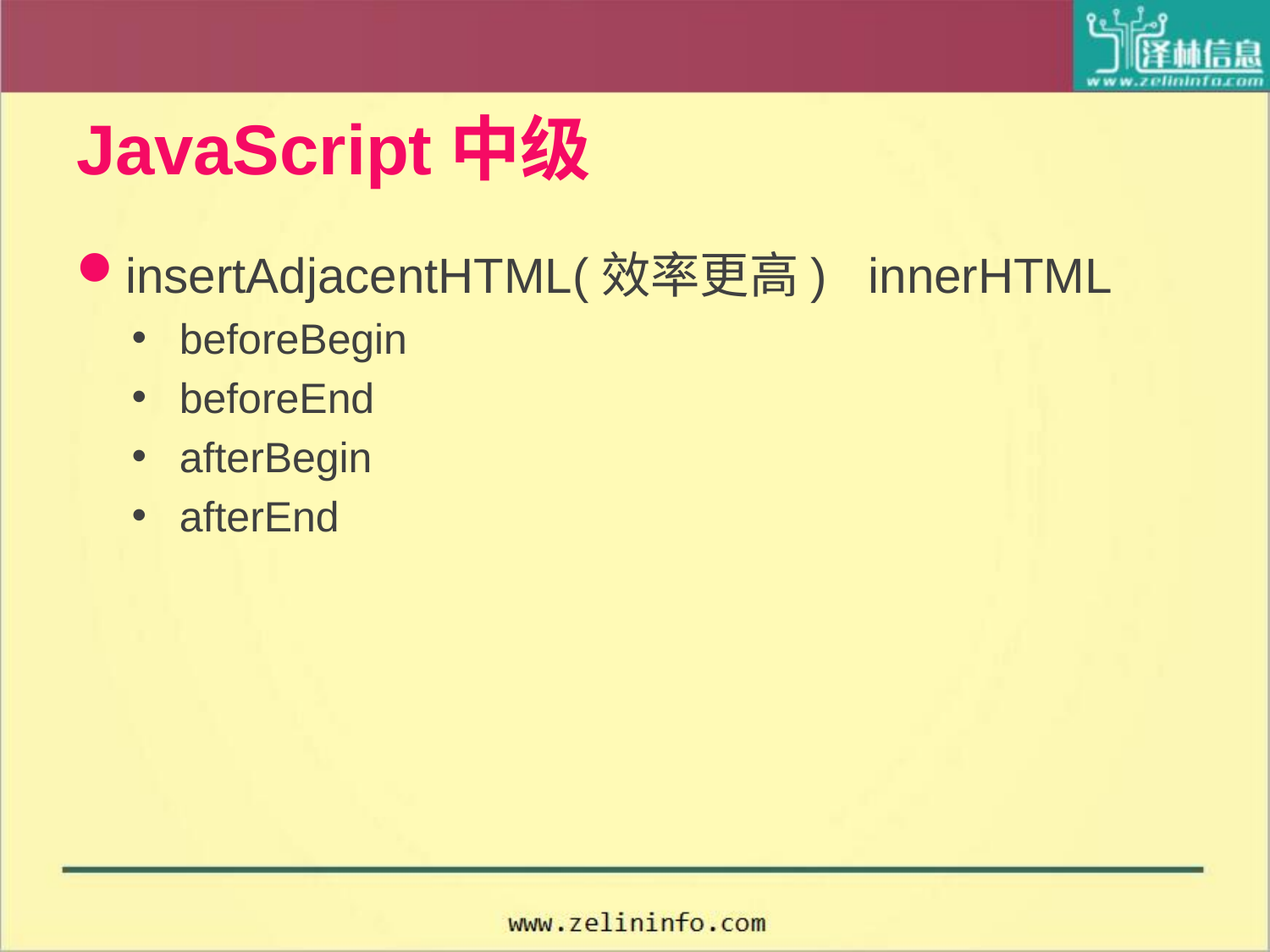

# JavaScript中级
insertAdjacentHTML(效率更高)   innerHTML
beforeBegin
beforeEnd
afterBegin
afterEnd